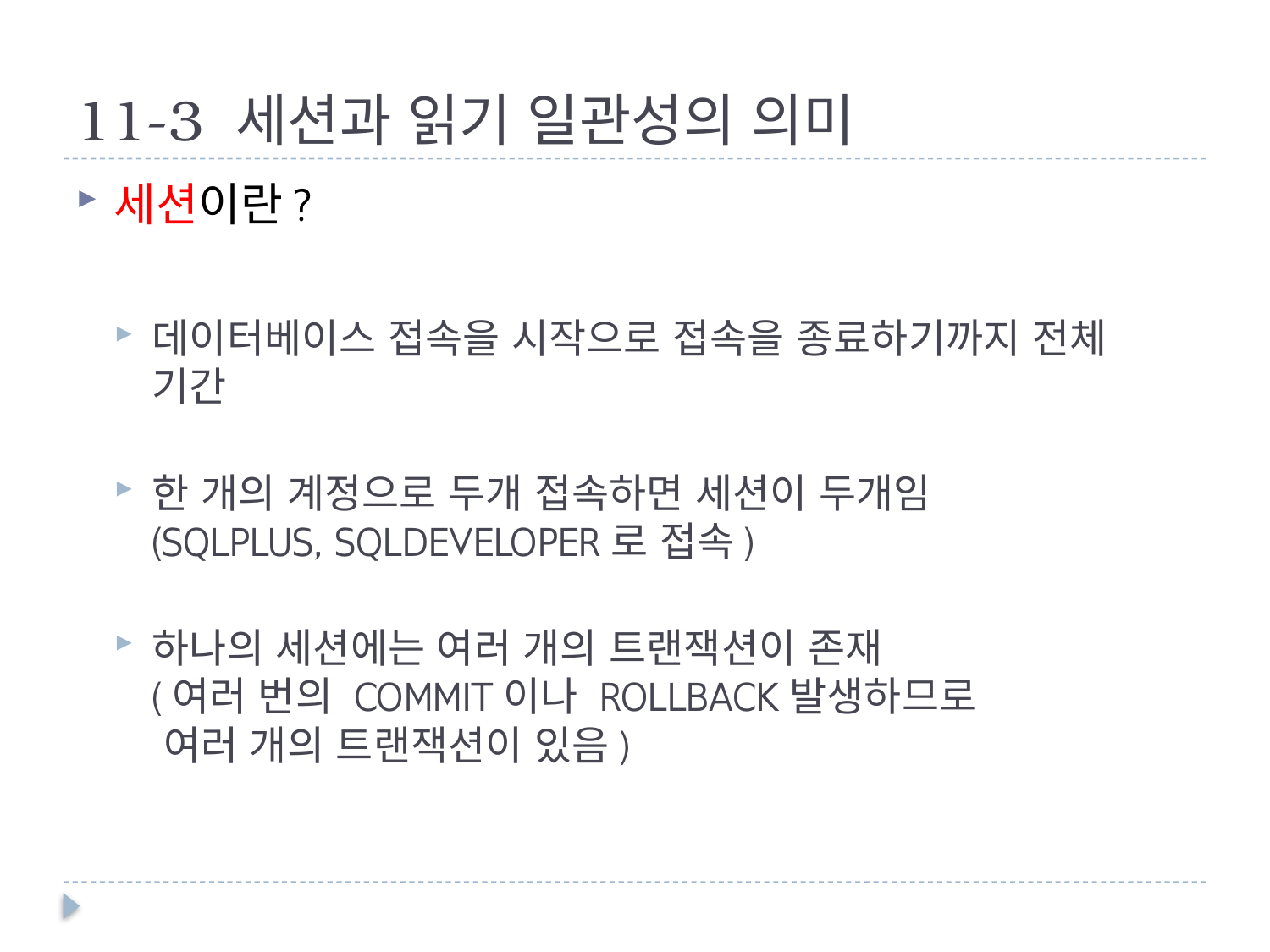

# 11-3 세션과 읽기 일관성의 의미
세션이란?

데이터베이스 접속을 시작으로 접속을 종료하기까지 전체 기간
한 개의 계정으로 두개 접속하면 세션이 두개임
(SQLPLUS, SQLDEVELOPER로 접속)
하나의 세션에는 여러 개의 트랜잭션이 존재
(여러 번의 COMMIT이나 ROLLBACK발생하므로
 여러 개의 트랜잭션이 있음)